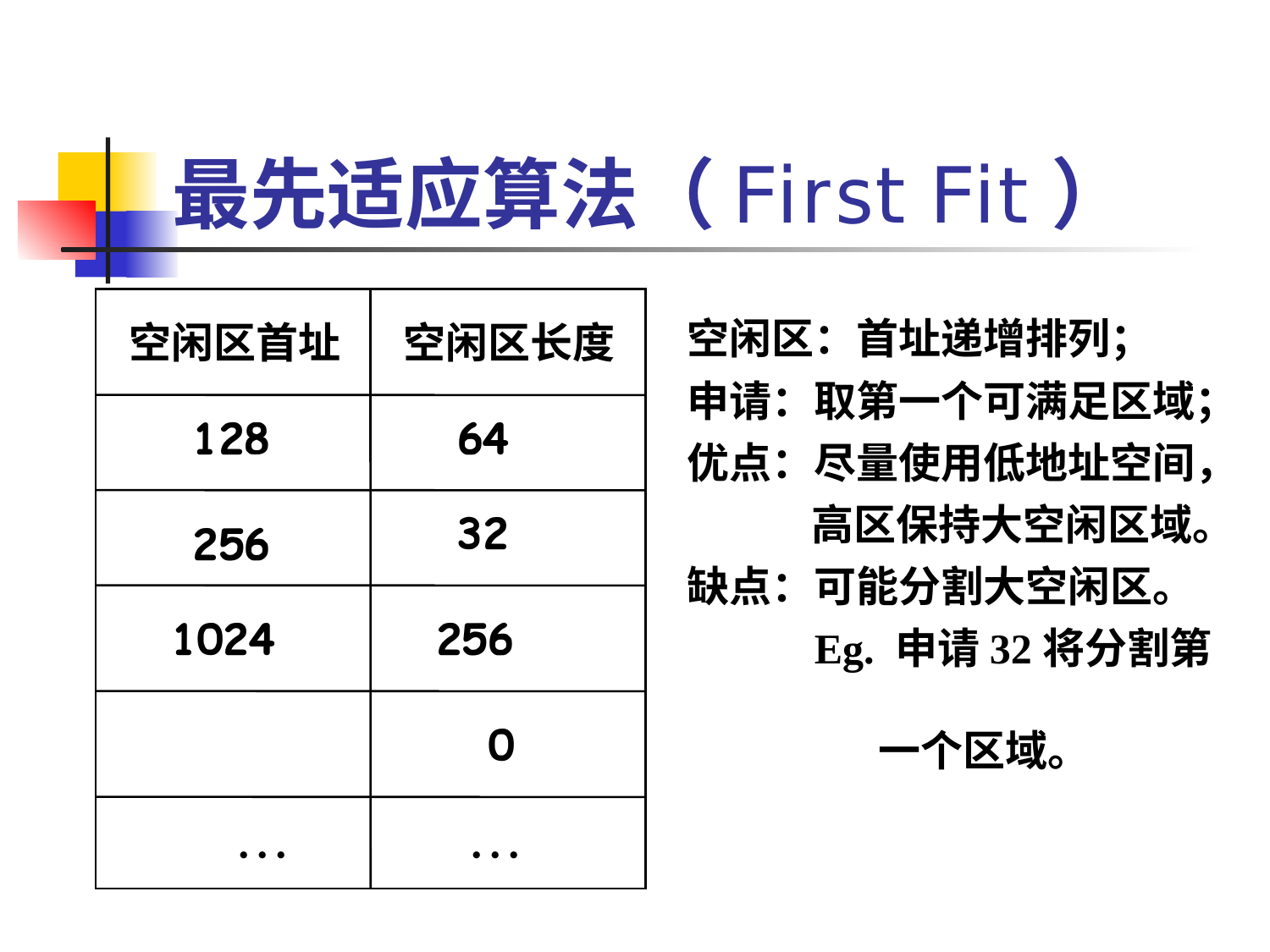

# 最先适应算法（First Fit）

空闲区首址
空闲区长度

128
64

32
256

1024
256

0

...
...
空闲区：首址递增排列；
申请：取第一个可满足区域；
优点：尽量使用低地址空间，
            高区保持大空闲区域。
缺点：可能分割大空闲区。
            Eg. 申请32将分割第
                   一个区域。